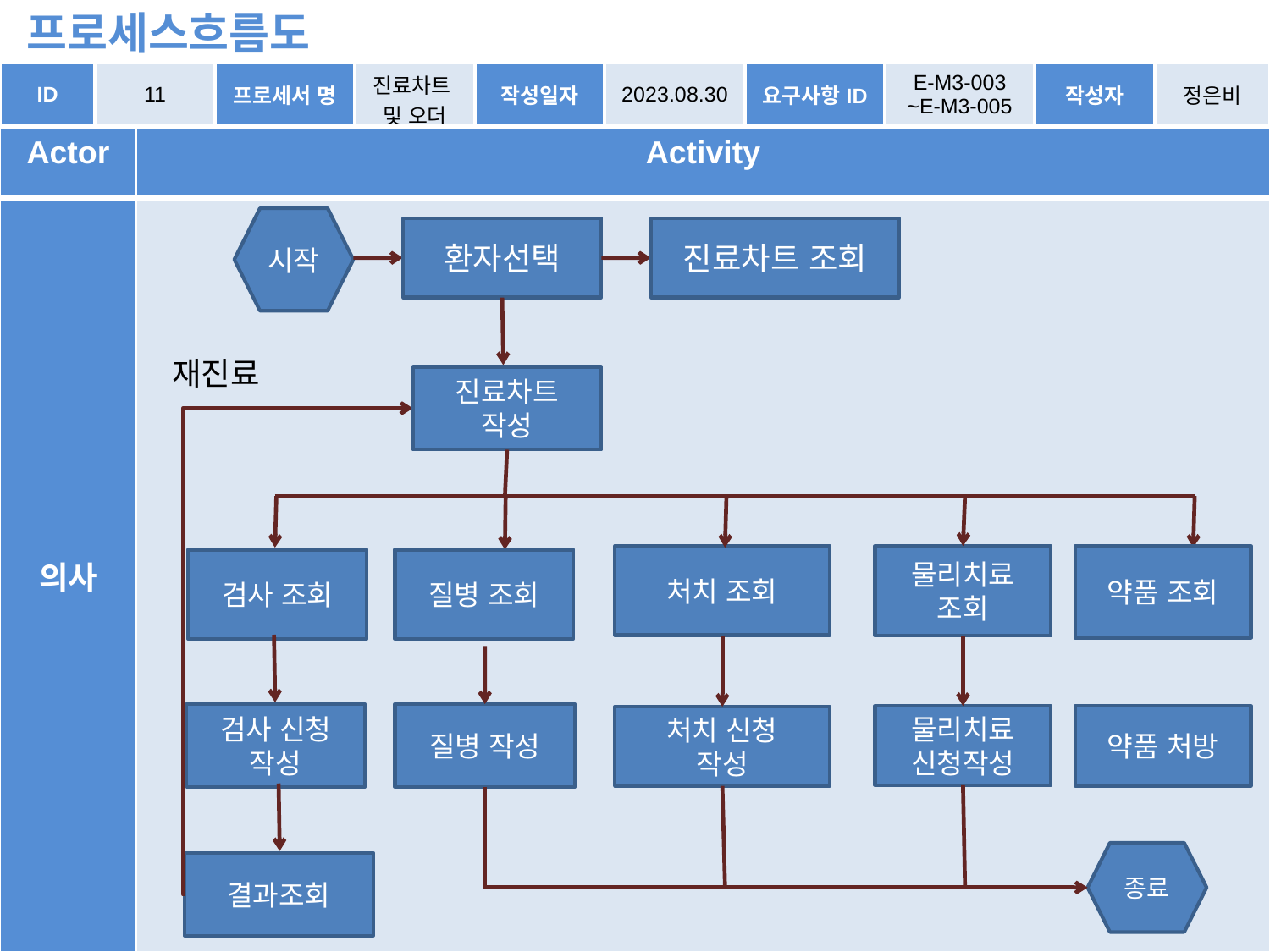

프로세스흐름도
| ID | 11 | 프로세서 명 | 진료차트 및 오더 | 작성일자 | 2023.08.30 | 요구사항ID | E-M3-003 ~E-M3-005 | 작성자 | 정은비 |
| --- | --- | --- | --- | --- | --- | --- | --- | --- | --- |
| Actor | Activity |
| --- | --- |
| 의사 |  |
시작
환자선택
진료차트 조회
재진료
진료차트
작성
처치 조회
물리치료 조회
약품 조회
검사 조회
질병 조회
검사 신청
작성
질병 작성
물리치료 신청작성
약품 처방
처치 신청
작성
종료
결과조회